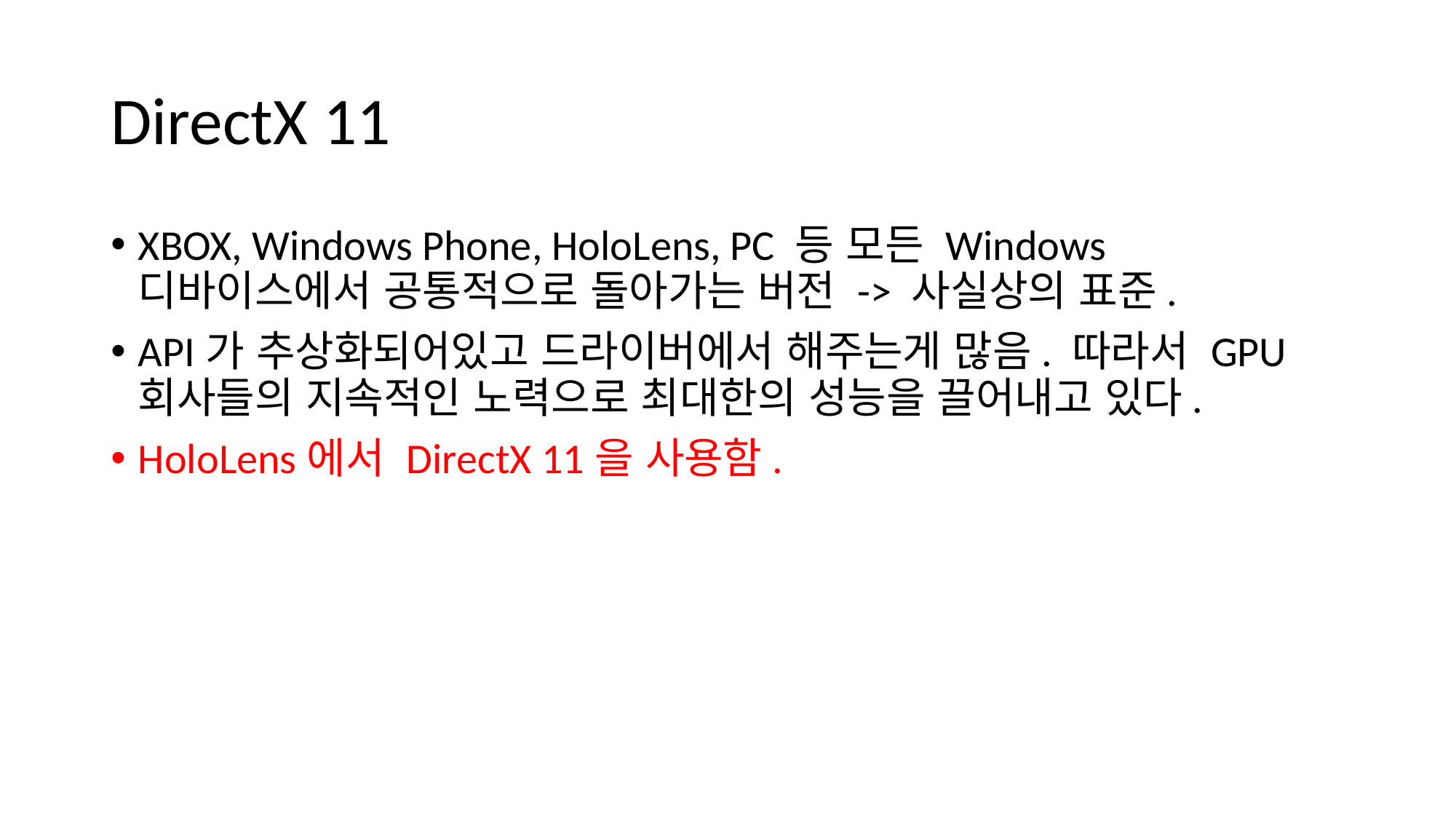

# DirectX 11
XBOX, Windows Phone, HoloLens, PC 등 모든 Windows 디바이스에서 공통적으로 돌아가는 버전 -> 사실상의 표준.
API가 추상화되어있고 드라이버에서 해주는게 많음. 따라서 GPU회사들의 지속적인 노력으로 최대한의 성능을 끌어내고 있다.
HoloLens에서 DirectX 11을 사용함.